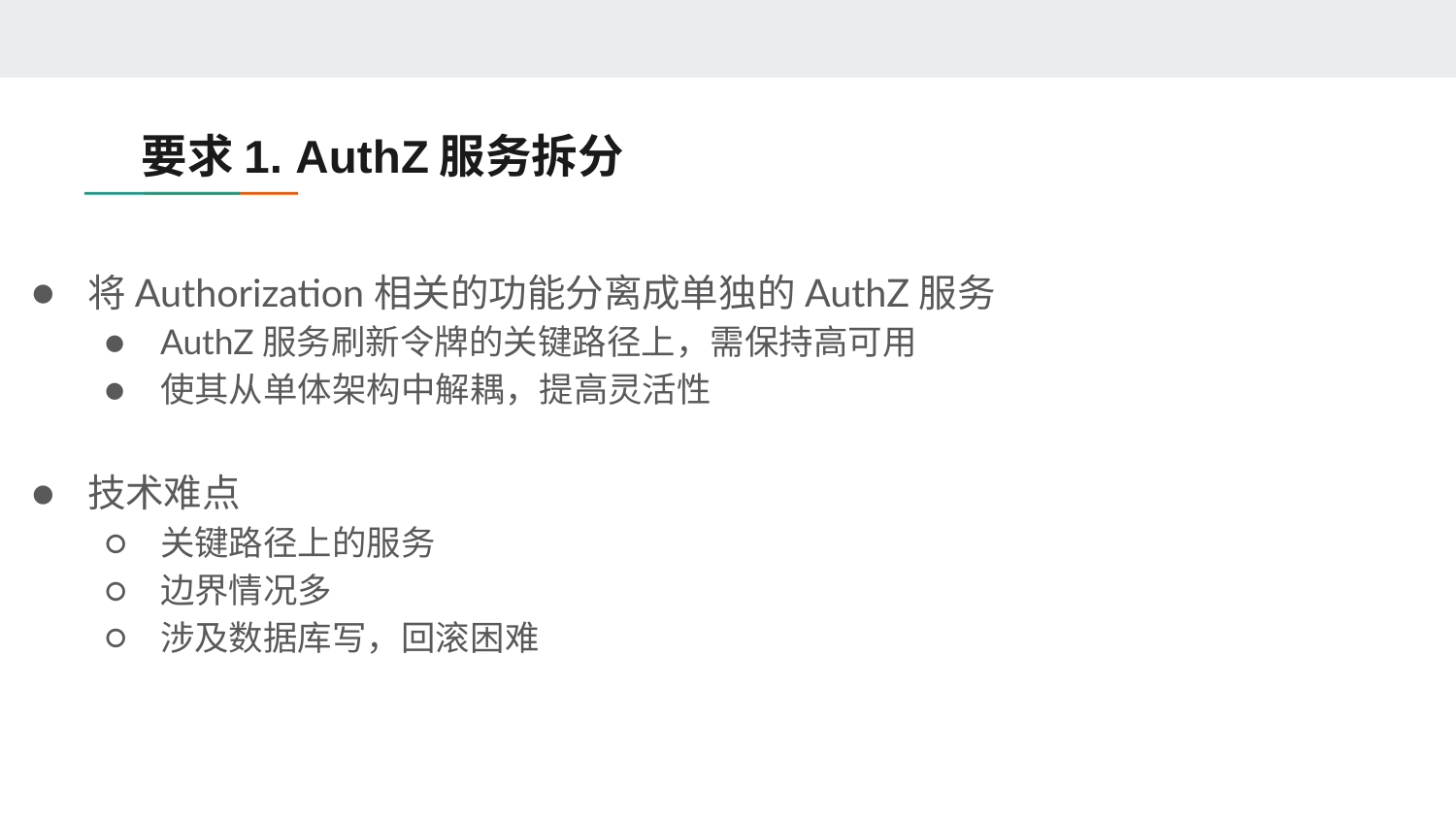

# 要求1. AuthZ服务拆分
将Authorization相关的功能分离成单独的AuthZ服务
AuthZ服务刷新令牌的关键路径上，需保持高可用
使其从单体架构中解耦，提高灵活性

技术难点
关键路径上的服务
边界情况多
涉及数据库写，回滚困难